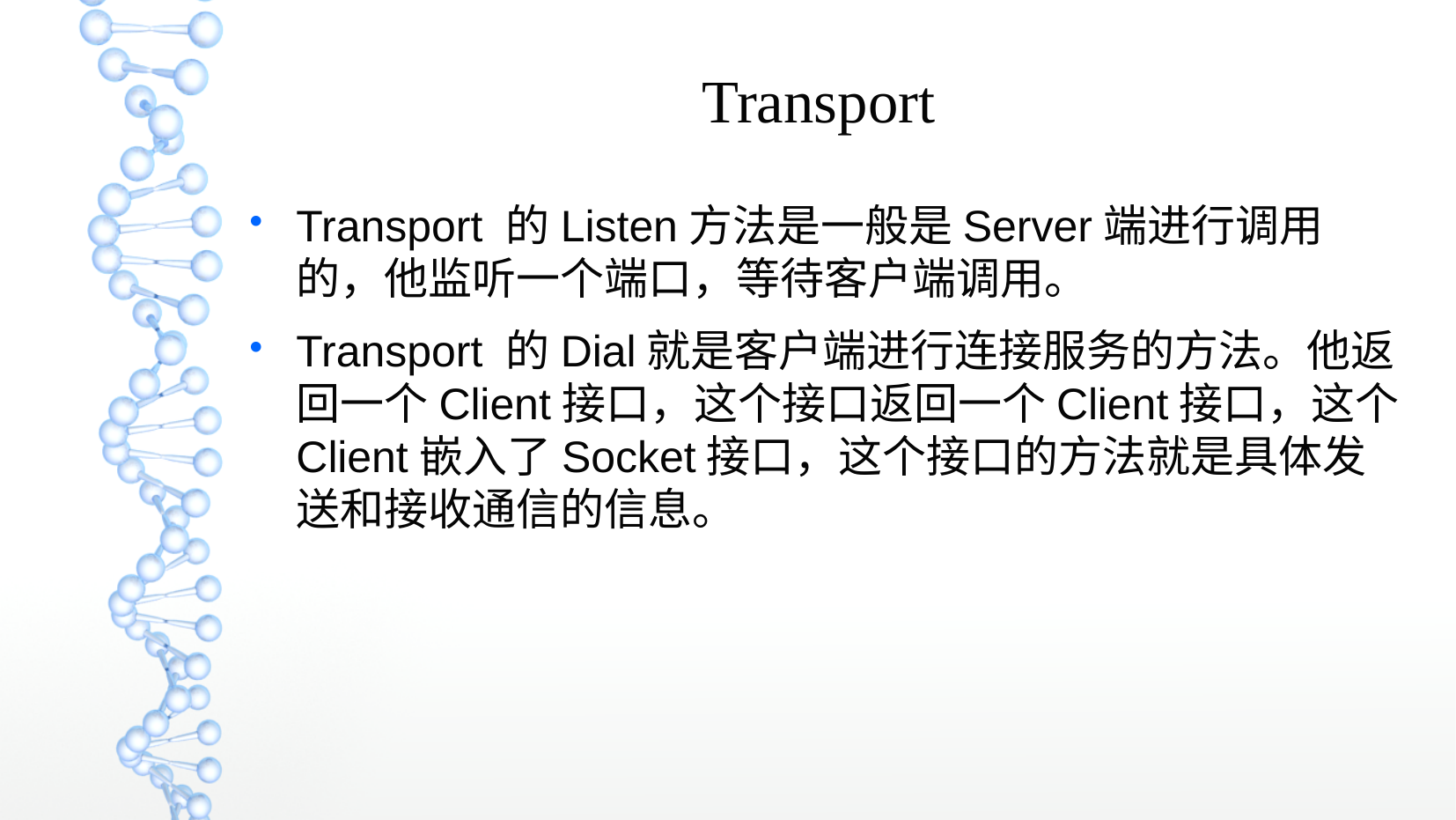

Transport
Transport 的Listen方法是一般是Server端进行调用的，他监听一个端口，等待客户端调用。
Transport 的Dial就是客户端进行连接服务的方法。他返回一个Client接口，这个接口返回一个Client接口，这个Client嵌入了Socket接口，这个接口的方法就是具体发送和接收通信的信息。